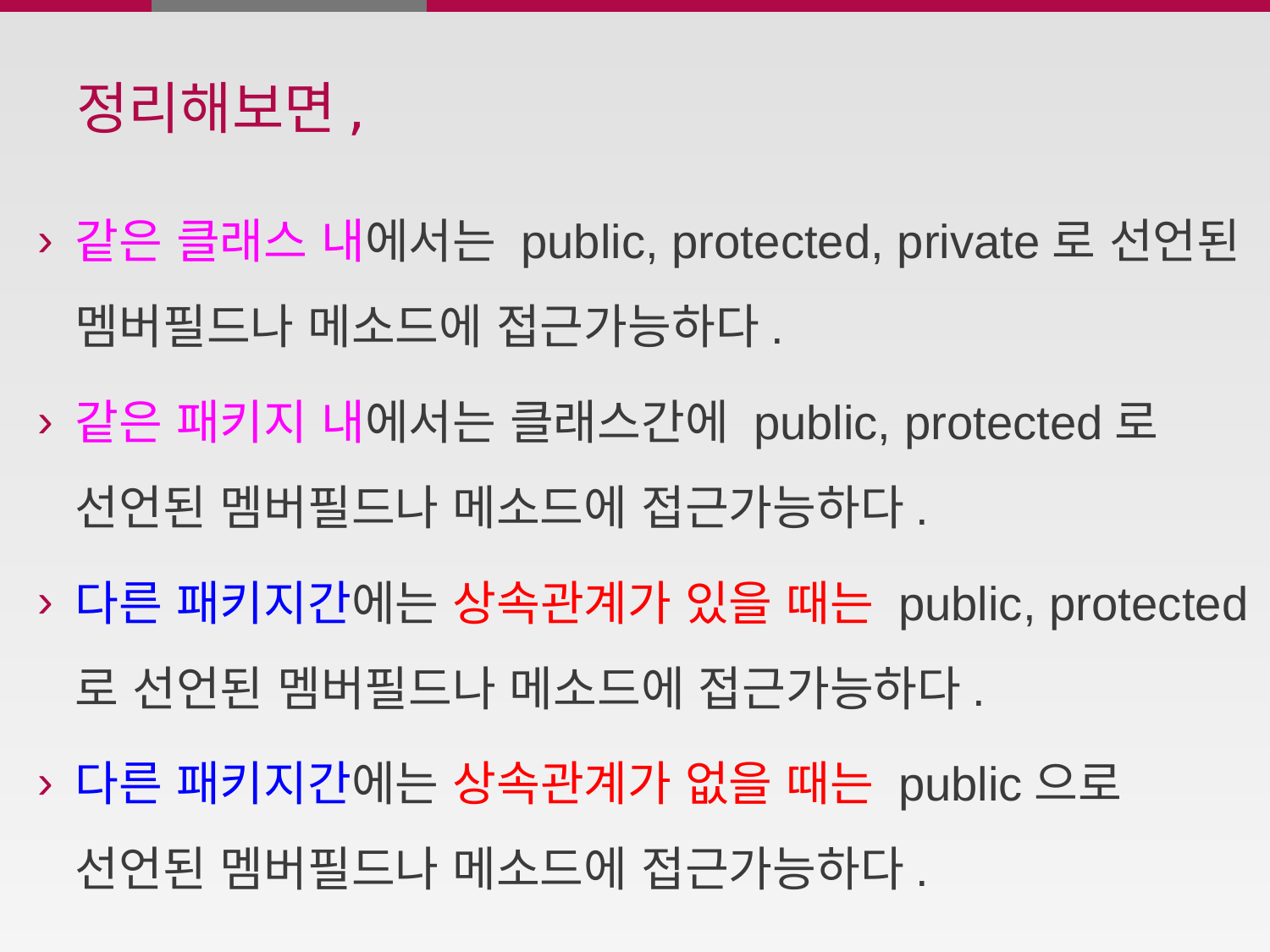

# 정리해보면,
같은 클래스 내에서는 public, protected, private로 선언된 멤버필드나 메소드에 접근가능하다.
같은 패키지 내에서는 클래스간에 public, protected로 선언된 멤버필드나 메소드에 접근가능하다.
다른 패키지간에는 상속관계가 있을 때는 public, protected로 선언된 멤버필드나 메소드에 접근가능하다.
다른 패키지간에는 상속관계가 없을 때는 public으로 선언된 멤버필드나 메소드에 접근가능하다.